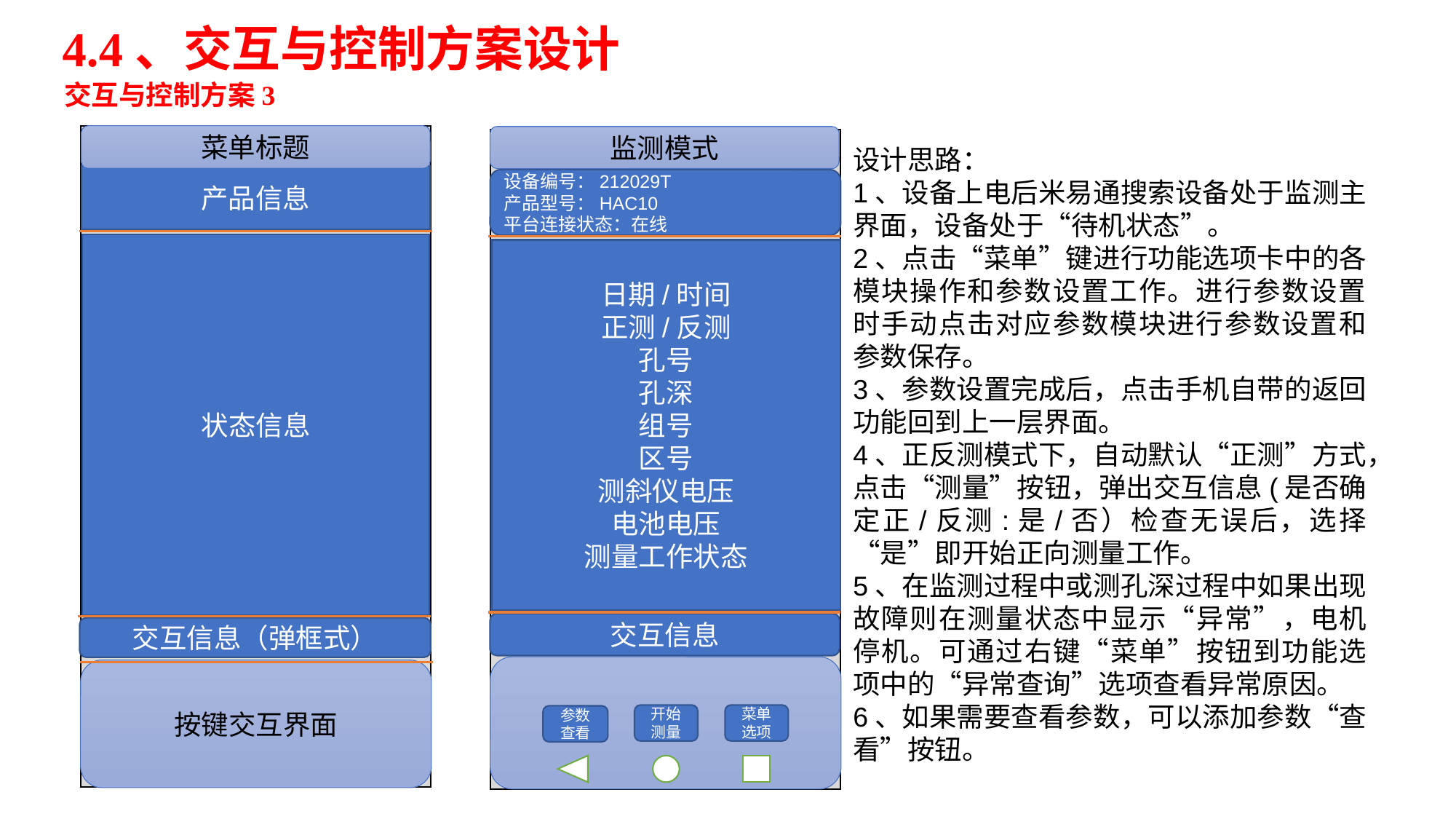

4.4、交互与控制方案设计
交互与控制方案3

产品信息
状态信息
交互信息（弹框式）
按键交互界面
菜单标题
监测模式

设备编号：212029T
产品型号：HAC10
平台连接状态：在线
日期/时间
正测/反测
孔号
孔深
组号
区号
测斜仪电压
电池电压
测量工作状态
交互信息

设计思路：
1、设备上电后米易通搜索设备处于监测主界面，设备处于“待机状态”。
2、点击“菜单”键进行功能选项卡中的各模块操作和参数设置工作。进行参数设置时手动点击对应参数模块进行参数设置和参数保存。
3、参数设置完成后，点击手机自带的返回功能回到上一层界面。
4、正反测模式下，自动默认“正测”方式，点击“测量”按钮，弹出交互信息(是否确定正/反测:是/否）检查无误后，选择“是”即开始正向测量工作。
5、在监测过程中或测孔深过程中如果出现故障则在测量状态中显示“异常”，电机停机。可通过右键“菜单”按钮到功能选项中的“异常查询”选项查看异常原因。
6、如果需要查看参数，可以添加参数“查看”按钮。
开始测量
菜单选项
参数查看